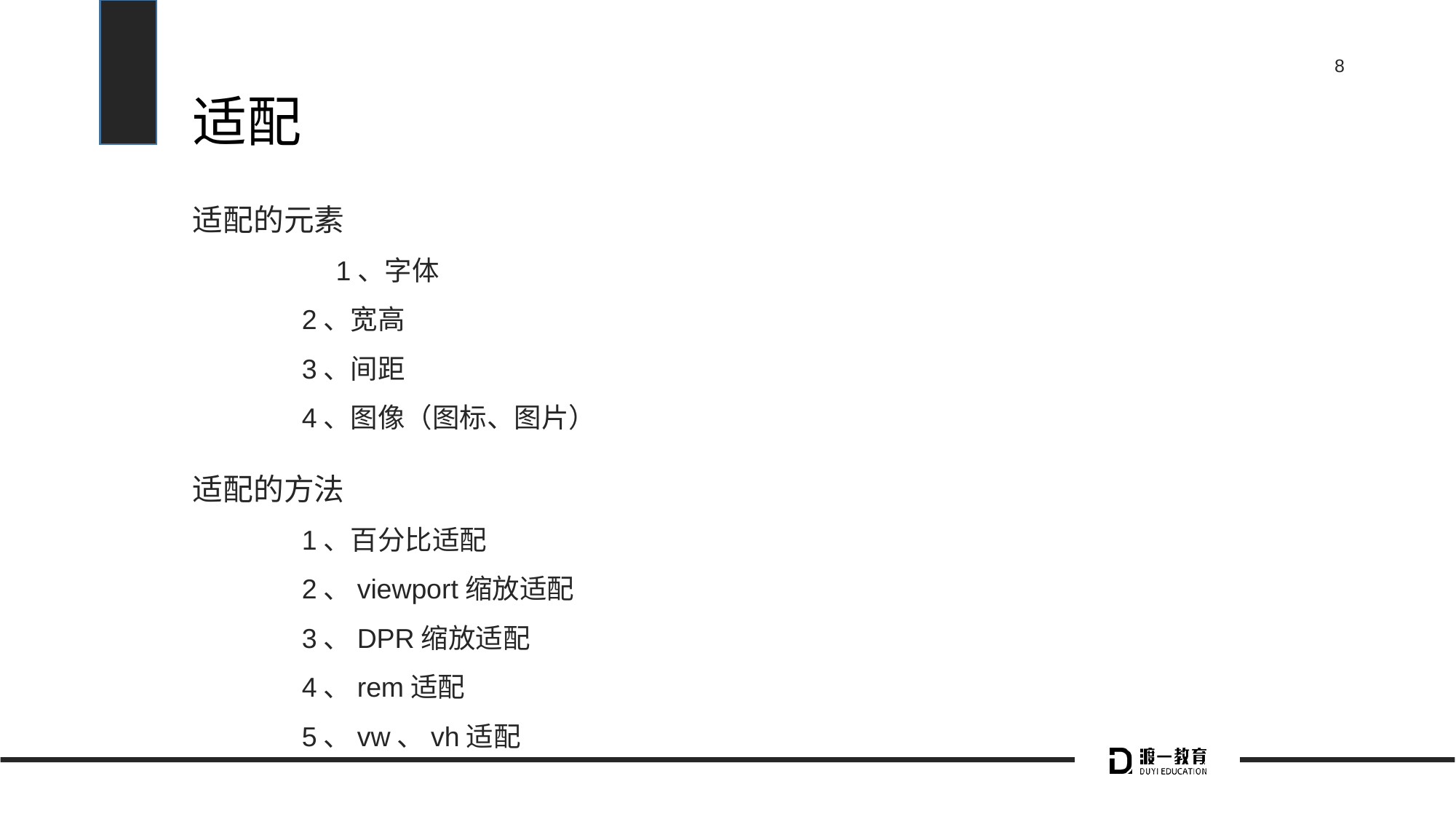

# 适配
适配的元素
		1、字体
	2、宽高
	3、间距
	4、图像（图标、图片）
适配的方法
	1、百分比适配
	2、viewport缩放适配
	3、DPR缩放适配
	4、rem适配
	5、vw、vh适配